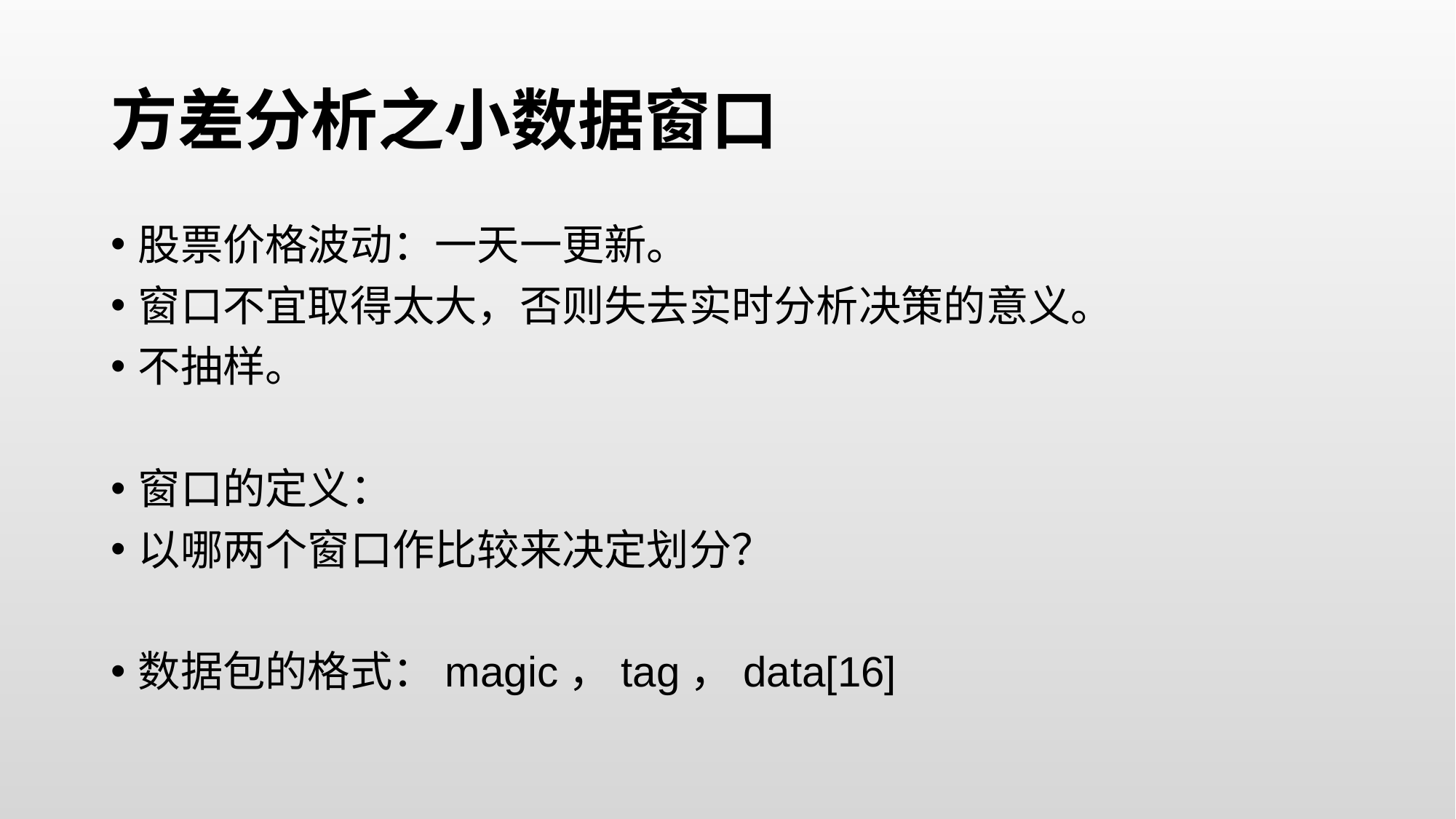

# 方差分析之小数据窗口
股票价格波动：一天一更新。
窗口不宜取得太大，否则失去实时分析决策的意义。
不抽样。

窗口的定义：
以哪两个窗口作比较来决定划分？

数据包的格式：magic，tag，data[16]